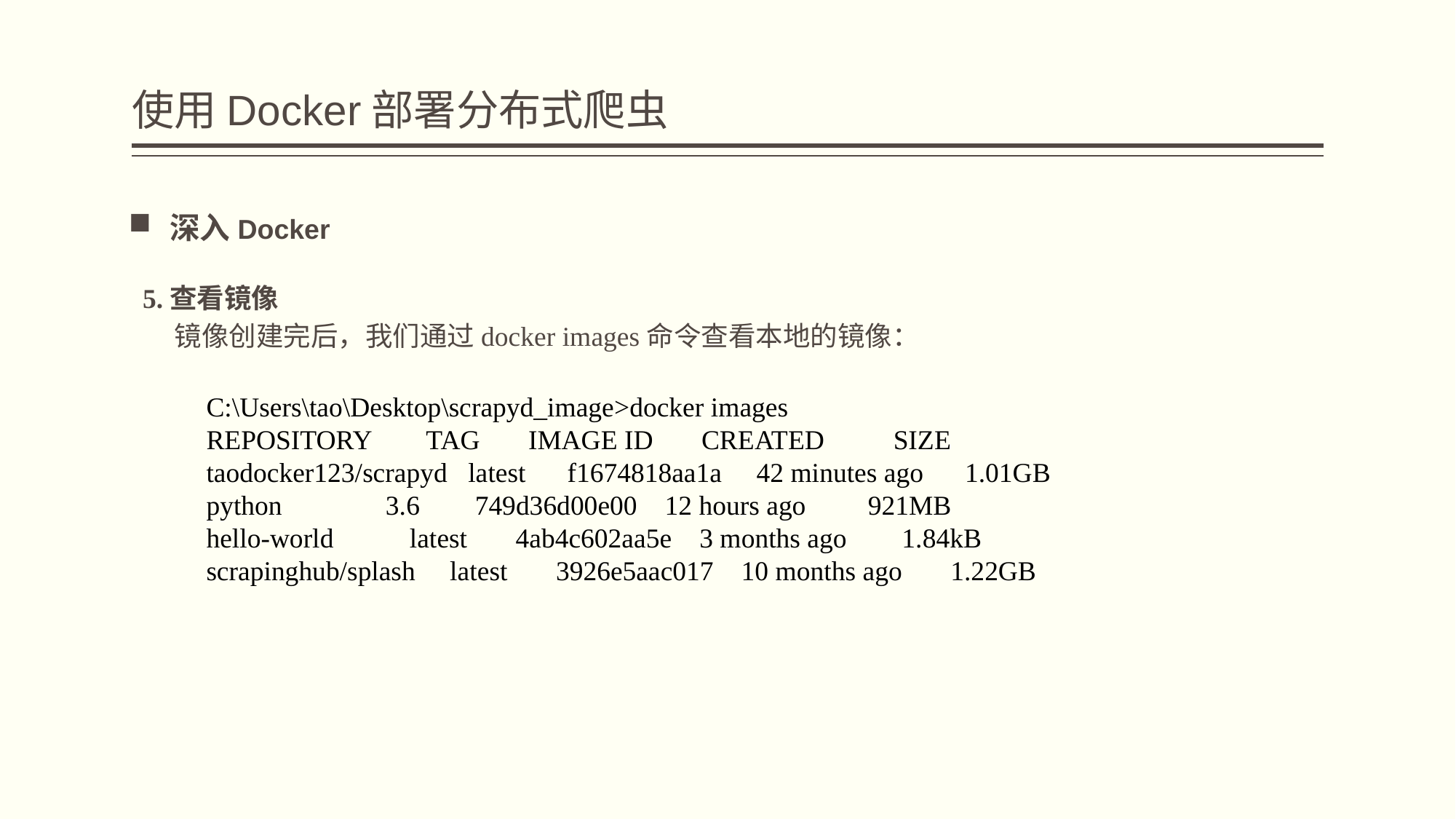

# 使用Docker部署分布式爬虫
深入Docker
5.查看镜像
镜像创建完后，我们通过docker images命令查看本地的镜像：

C:\Users\tao\Desktop\scrapyd_image>docker images
REPOSITORY        TAG       IMAGE ID       CREATED          SIZE
taodocker123/scrapyd   latest      f1674818aa1a     42 minutes ago      1.01GB
python               3.6        749d36d00e00    12 hours ago         921MB
hello-world           latest       4ab4c602aa5e    3 months ago        1.84kB
scrapinghub/splash     latest       3926e5aac017    10 months ago       1.22GB